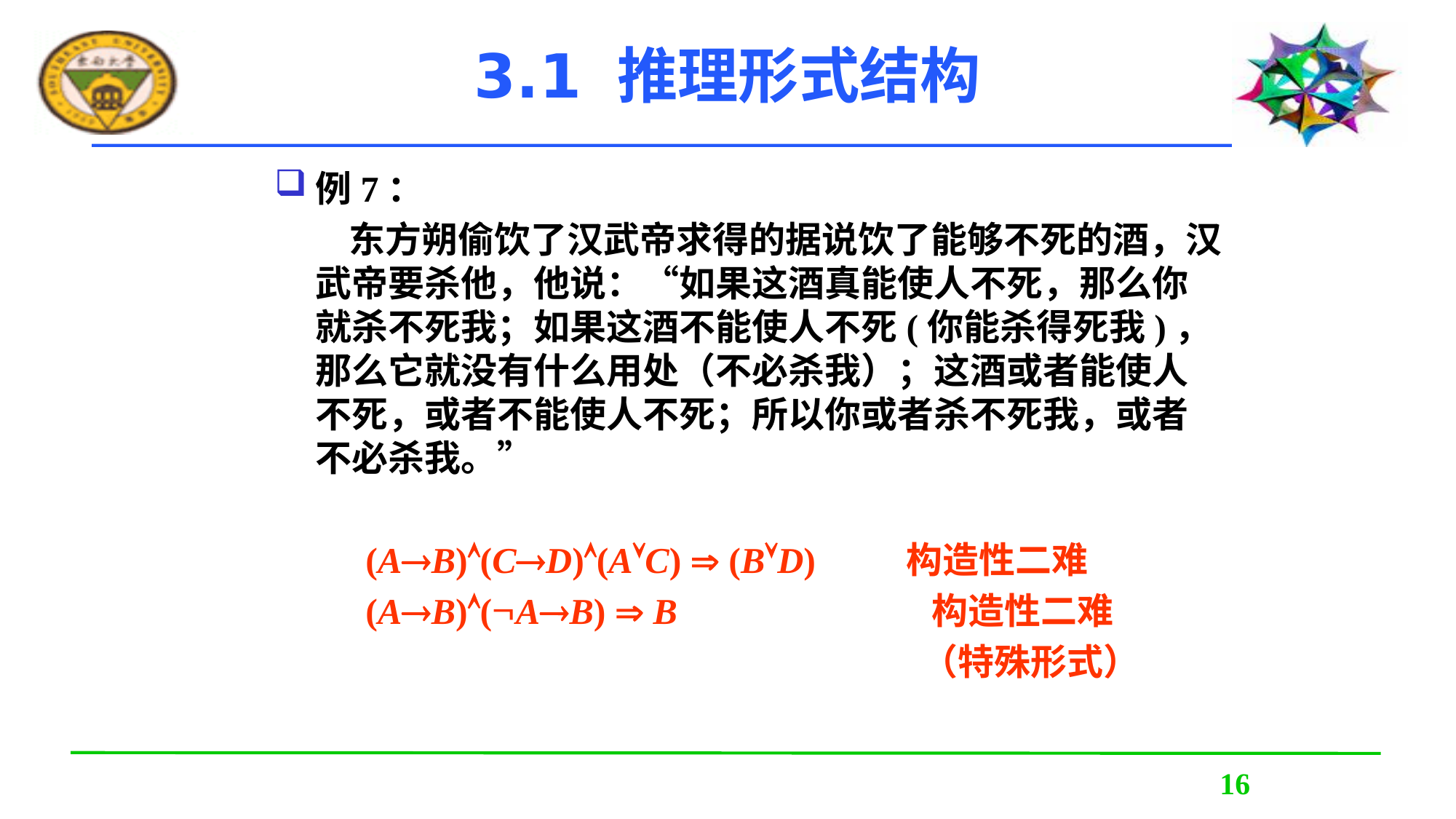

# 3.1 推理形式结构
例7：
        东方朔偷饮了汉武帝求得的据说饮了能够不死的酒，汉武帝要杀他，他说：“如果这酒真能使人不死，那么你就杀不死我；如果这酒不能使人不死(你能杀得死我)，那么它就没有什么用处（不必杀我）；这酒或者能使人不死，或者不能使人不死；所以你或者杀不死我，或者不必杀我。”

          (A→B)∧(C→D)∧(A∨C) ⇒ (B∨D)         构造性二难
          (A→B)∧(¬A→B) ⇒ B                           构造性二难
                                                                              （特殊形式）